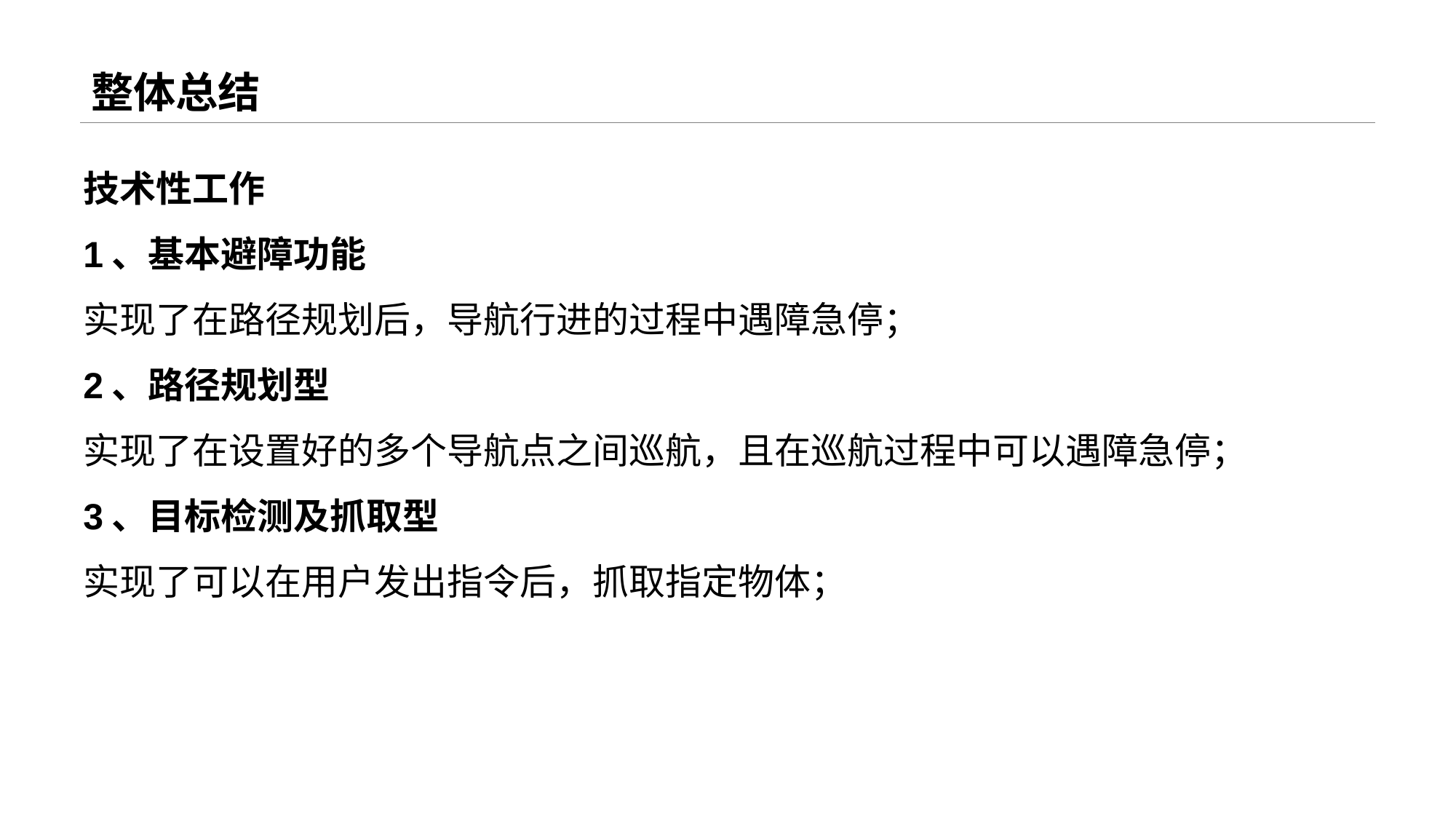

# 整体总结
技术性工作
1、基本避障功能
实现了在路径规划后，导航行进的过程中遇障急停；
2、路径规划型
实现了在设置好的多个导航点之间巡航，且在巡航过程中可以遇障急停；
3、目标检测及抓取型
实现了可以在用户发出指令后，抓取指定物体；